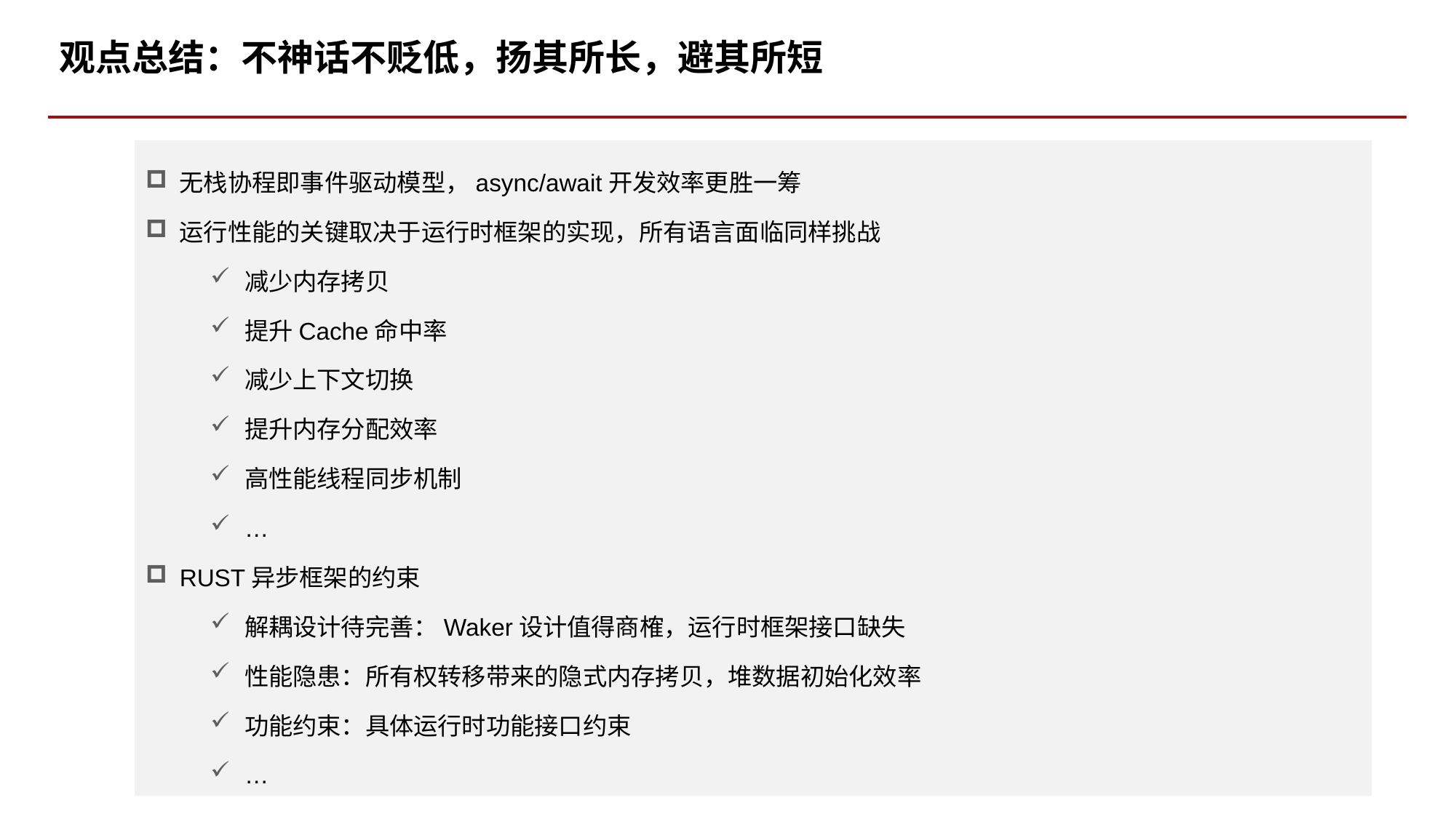

# 观点总结：不神话不贬低，扬其所长，避其所短
无栈协程即事件驱动模型，async/await开发效率更胜一筹
运行性能的关键取决于运行时框架的实现，所有语言面临同样挑战
减少内存拷贝
提升Cache命中率
减少上下文切换
提升内存分配效率
高性能线程同步机制
…
RUST异步框架的约束
解耦设计待完善：Waker设计值得商榷，运行时框架接口缺失
性能隐患：所有权转移带来的隐式内存拷贝，堆数据初始化效率
功能约束：具体运行时功能接口约束
…